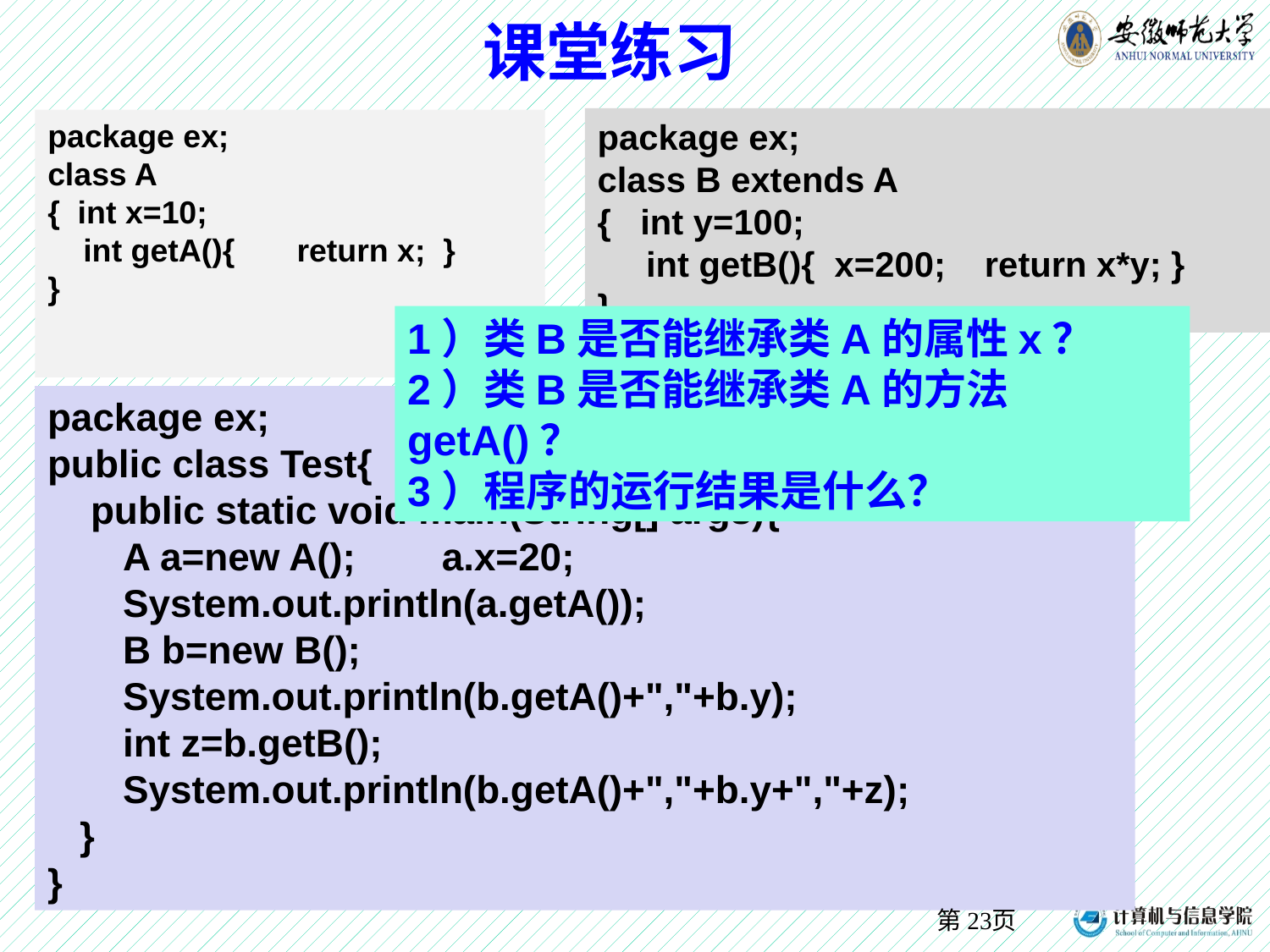

# 课堂练习
package ex;
class B extends A
{   int y=100;
     int getB(){  x=200;    return x*y; }
}
package ex;
class A
{  int x=10;
    int getA(){       return x;  }
}
1）类B是否能继承类A的属性x？
2）类B是否能继承类A的方法getA()？
3）程序的运行结果是什么？
package ex;
public class Test{
    public static void main(String[] args){
       A a=new A();        a.x=20;
       System.out.println(a.getA());
       B b=new B();
       System.out.println(b.getA()+","+b.y);
       int z=b.getB();
       System.out.println(b.getA()+","+b.y+","+z);
   }
}
第23页